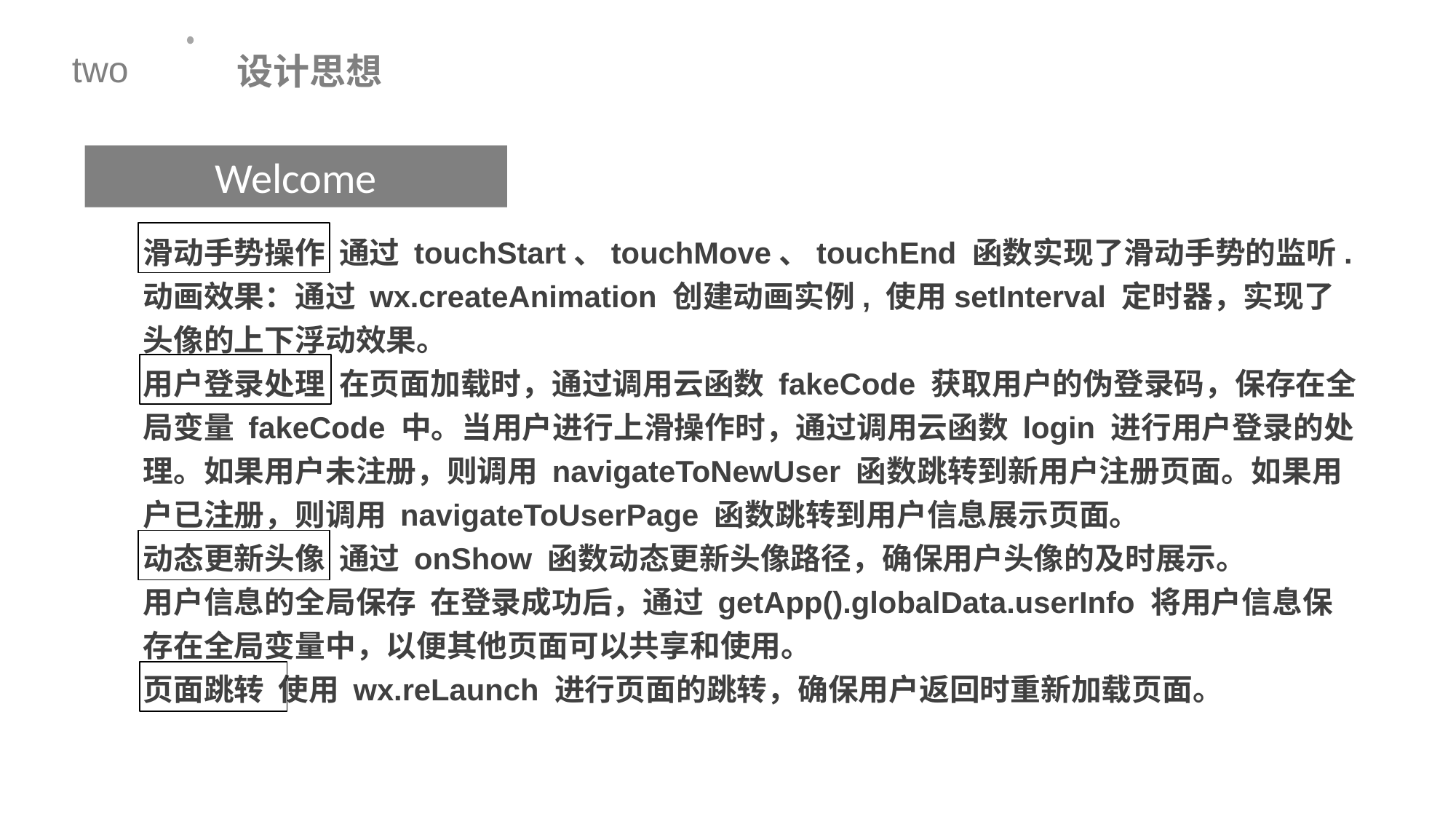

设计思想

two
Welcome
滑动手势操作  通过 touchStart、touchMove、touchEnd 函数实现了滑动手势的监听.
动画效果：通过 wx.createAnimation 创建动画实例, 使用setInterval 定时器，实现了头像的上下浮动效果。
用户登录处理  在页面加载时，通过调用云函数 fakeCode 获取用户的伪登录码，保存在全局变量 fakeCode 中。当用户进行上滑操作时，通过调用云函数 login 进行用户登录的处理。如果用户未注册，则调用 navigateToNewUser 函数跳转到新用户注册页面。如果用户已注册，则调用 navigateToUserPage 函数跳转到用户信息展示页面。
动态更新头像  通过 onShow 函数动态更新头像路径，确保用户头像的及时展示。
用户信息的全局保存  在登录成功后，通过 getApp().globalData.userInfo 将用户信息保存在全局变量中，以便其他页面可以共享和使用。
页面跳转  使用 wx.reLaunch 进行页面的跳转，确保用户返回时重新加载页面。